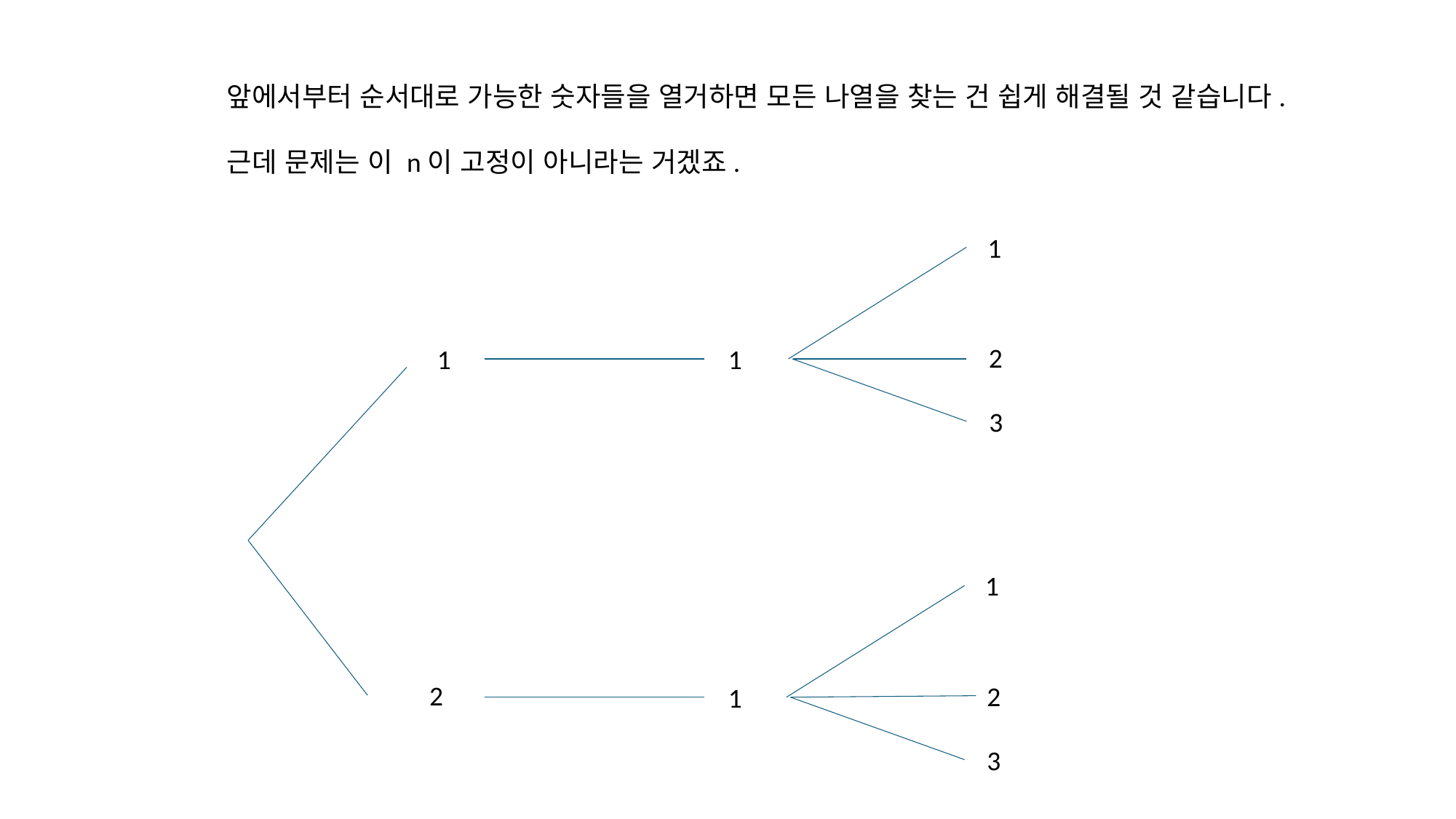

앞에서부터 순서대로 가능한 숫자들을 열거하면 모든 나열을 찾는 건 쉽게 해결될 것 같습니다.

근데 문제는 이 n이 고정이 아니라는 거겠죠.
1
2
1
1
3
1
2
2
1
3